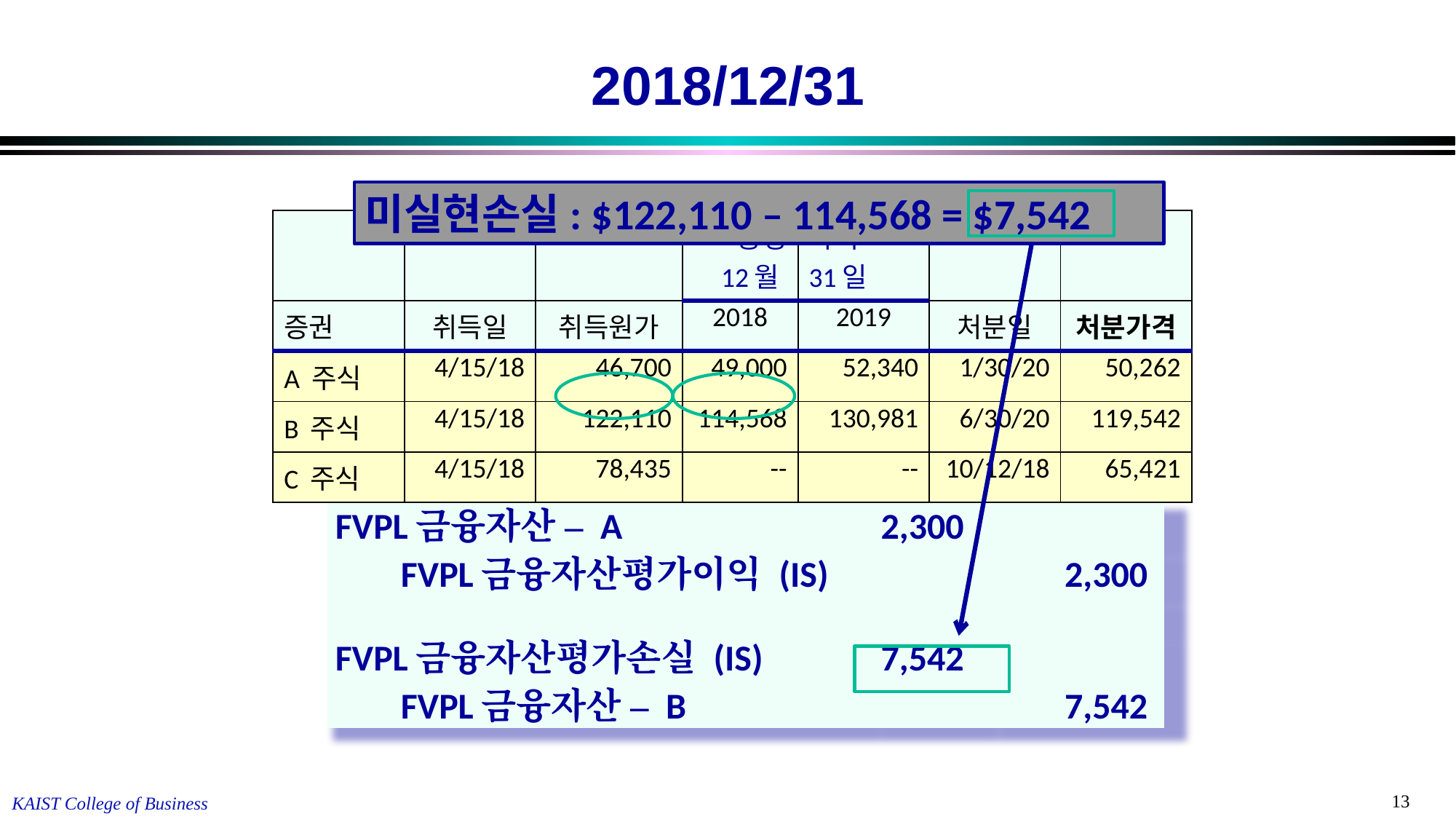

# 2018/12/31
미실현손실: $122,110 – 114,568 = $7,542

|  |  |  | 공정 12월 | 가치 31일 |  |  |
| --- | --- | --- | --- | --- | --- | --- |
| 증권 | 취득일 | 취득원가 | 2018 | 2019 | 처분일 | 처분가격 |
| A 주식 | 4/15/18 | 46,700 | 49,000 | 52,340 | 1/30/20 | 50,262 |
| B 주식 | 4/15/18 | 122,110 | 114,568 | 130,981 | 6/30/20 | 119,542 |
| C 주식 | 4/15/18 | 78,435 | -- | -- | 10/12/18 | 65,421 |

| FVPL금융자산 – A |  | 2,300 |  |
| --- | --- | --- | --- |
| FVPL금융자산평가이익 (IS) |  |  | 2,300 |
|  |  |  |  |
| FVPL금융자산평가손실 (IS) |  | 7,542 |  |
| FVPL금융자산 – B |  |  | 7,542 |